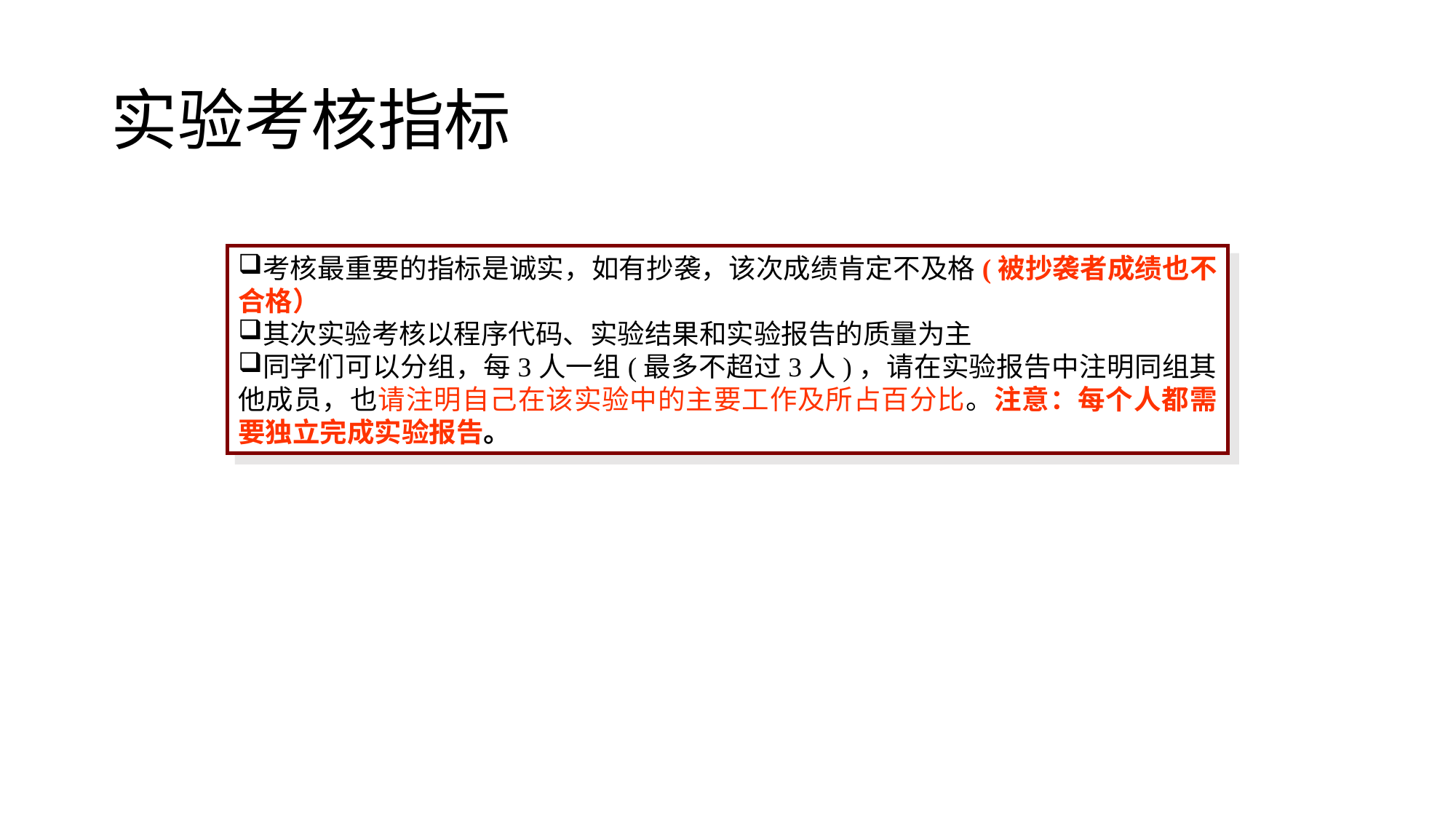

# 实验考核指标
考核最重要的指标是诚实，如有抄袭，该次成绩肯定不及格(被抄袭者成绩也不合格）
其次实验考核以程序代码、实验结果和实验报告的质量为主
同学们可以分组，每3人一组(最多不超过3人)，请在实验报告中注明同组其他成员，也请注明自己在该实验中的主要工作及所占百分比。注意：每个人都需要独立完成实验报告。